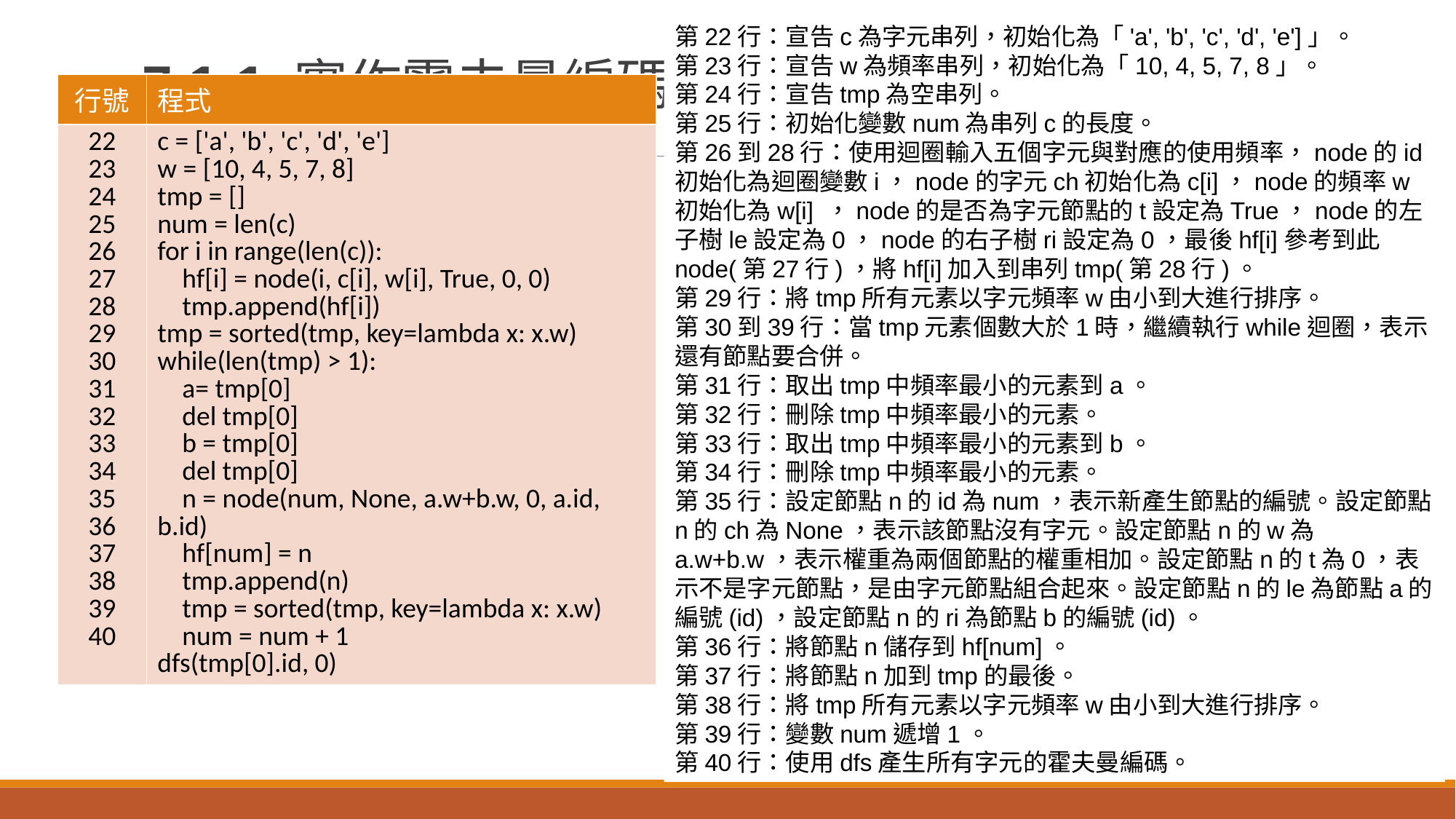

第22行：宣告c為字元串列，初始化為「'a', 'b', 'c', 'd', 'e']」。
第23行：宣告w為頻率串列，初始化為「10, 4, 5, 7, 8」。
第24行：宣告tmp為空串列。
第25行：初始化變數num為串列c的長度。
第26到28行：使用迴圈輸入五個字元與對應的使用頻率，node的id初始化為迴圈變數i，node的字元ch初始化為c[i]，node的頻率w初始化為w[i] ，node的是否為字元節點的t設定為True，node的左子樹le設定為0，node的右子樹ri設定為0，最後hf[i]參考到此node(第27行)，將hf[i]加入到串列tmp(第28行)。
第29行：將tmp所有元素以字元頻率w由小到大進行排序。
第30到39行：當tmp元素個數大於1時，繼續執行while迴圈，表示還有節點要合併。
第31行：取出tmp中頻率最小的元素到a。
第32行：刪除tmp中頻率最小的元素。
第33行：取出tmp中頻率最小的元素到b。
第34行：刪除tmp中頻率最小的元素。
第35行：設定節點n的id為num，表示新產生節點的編號。設定節點n的ch為None，表示該節點沒有字元。設定節點n的w為a.w+b.w，表示權重為兩個節點的權重相加。設定節點n的t為0，表示不是字元節點，是由字元節點組合起來。設定節點n的le為節點a的編號(id)，設定節點n的ri為節點b的編號(id)。
第36行：將節點n儲存到hf[num]。
第37行：將節點n加到tmp的最後。
第38行：將tmp所有元素以字元頻率w由小到大進行排序。
第39行：變數num遞增1。
第40行：使用dfs產生所有字元的霍夫曼編碼。
# 7-1-1 實作霍夫曼編碼--使用Sort (7-1-1-霍夫曼編碼-使用Sort.py)
| 行號 | 程式 |
| --- | --- |
| 22 23 24 25 26 27 28 29 30 31 32 33 34 35 36 37 38 39 40 | c = ['a', 'b', 'c', 'd', 'e'] w = [10, 4, 5, 7, 8] tmp = [] num = len(c) for i in range(len(c)): hf[i] = node(i, c[i], w[i], True, 0, 0) tmp.append(hf[i]) tmp = sorted(tmp, key=lambda x: x.w) while(len(tmp) > 1): a= tmp[0] del tmp[0] b = tmp[0] del tmp[0] n = node(num, None, a.w+b.w, 0, a.id, b.id) hf[num] = n tmp.append(n) tmp = sorted(tmp, key=lambda x: x.w) num = num + 1 dfs(tmp[0].id, 0) |